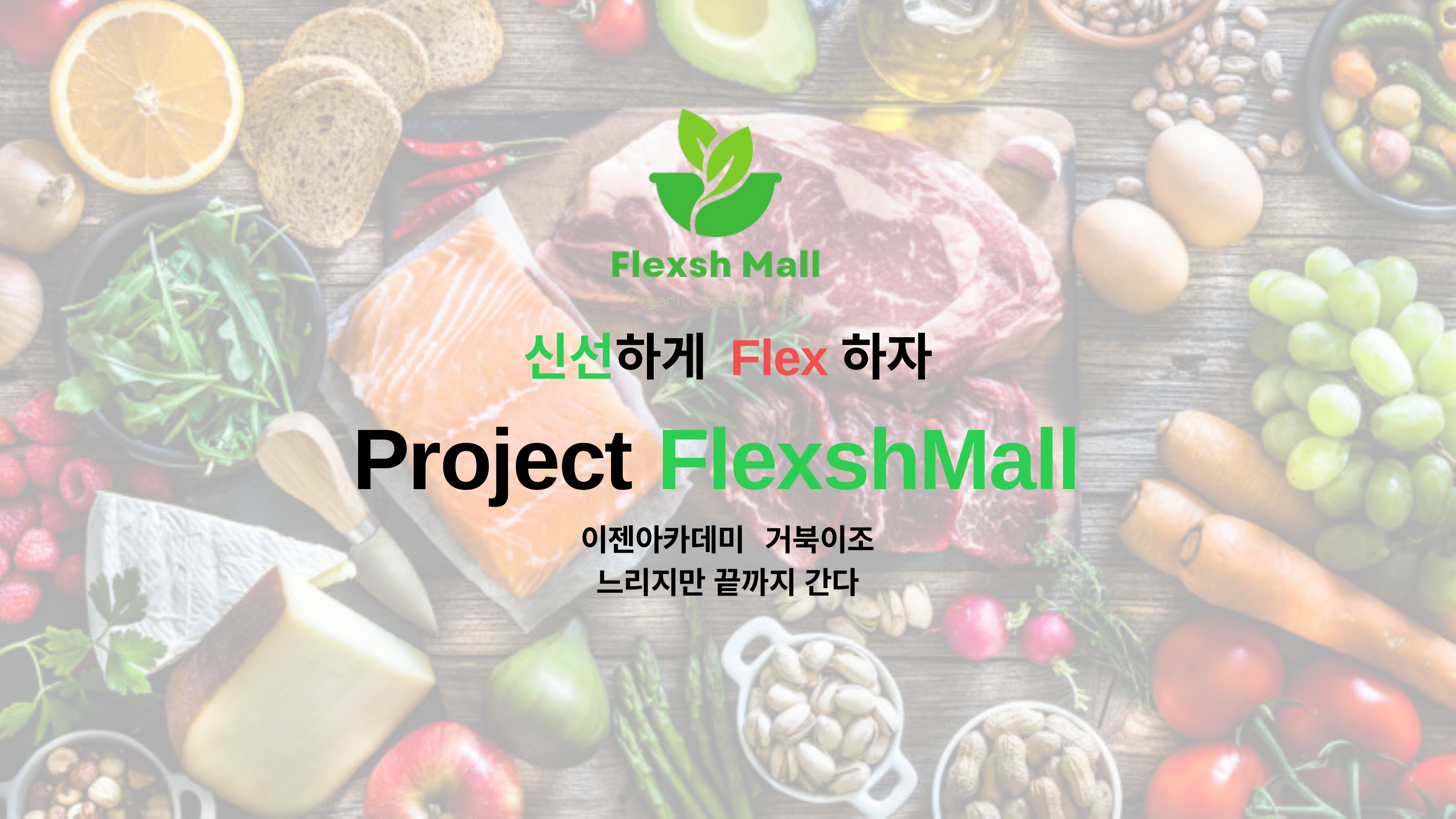

신선하게 Flex하자
Project FlexshMall
이젠아카데미   거북이조
느리지만 끝까지 간다